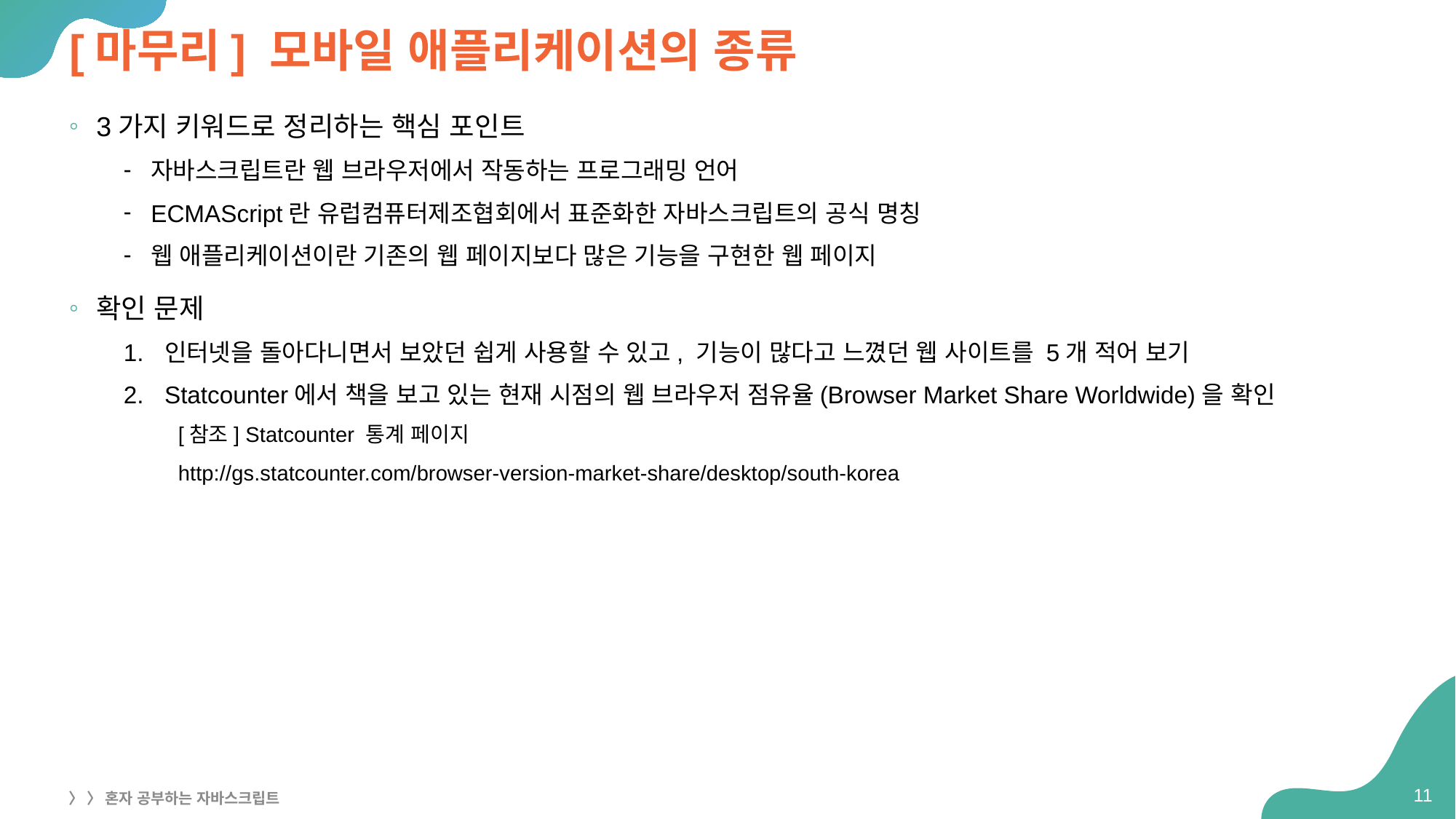

# [마무리] 모바일 애플리케이션의 종류
3가지 키워드로 정리하는 핵심 포인트
자바스크립트란 웹 브라우저에서 작동하는 프로그래밍 언어
ECMAScript란 유럽컴퓨터제조협회에서 표준화한 자바스크립트의 공식 명칭
웹 애플리케이션이란 기존의 웹 페이지보다 많은 기능을 구현한 웹 페이지
확인 문제
인터넷을 돌아다니면서 보았던 쉽게 사용할 수 있고, 기능이 많다고 느꼈던 웹 사이트를 5개 적어 보기
Statcounter에서 책을 보고 있는 현재 시점의 웹 브라우저 점유율(Browser Market Share Worldwide)을 확인
[참조] Statcounter 통계 페이지
http://gs.statcounter.com/browser-version-market-share/desktop/south-korea
11
〉 〉 혼자 공부하는 자바스크립트